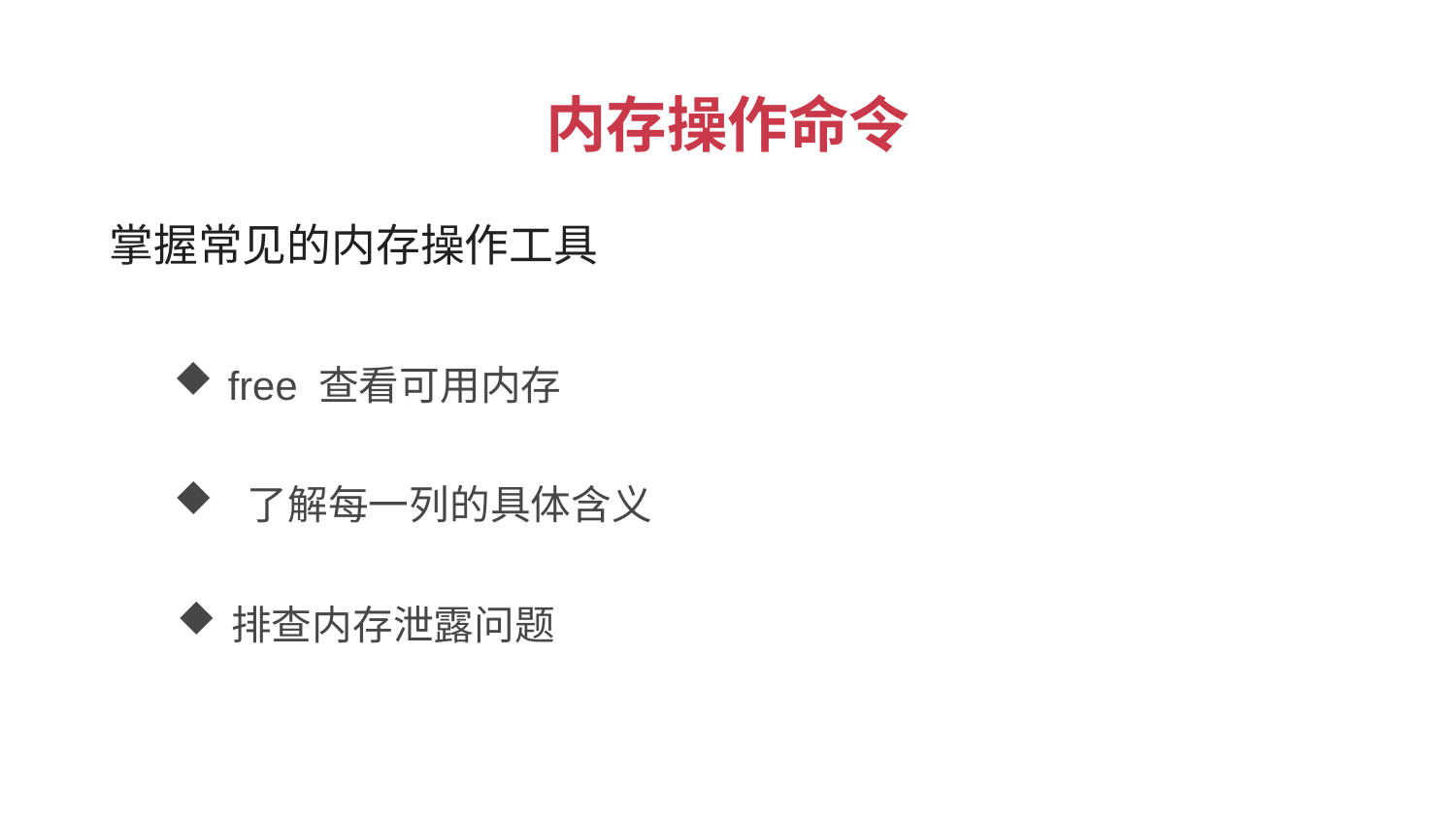

内存操作命令
 掌握常见的内存操作工具
free 查看可用内存
 了解每一列的具体含义
排查内存泄露问题